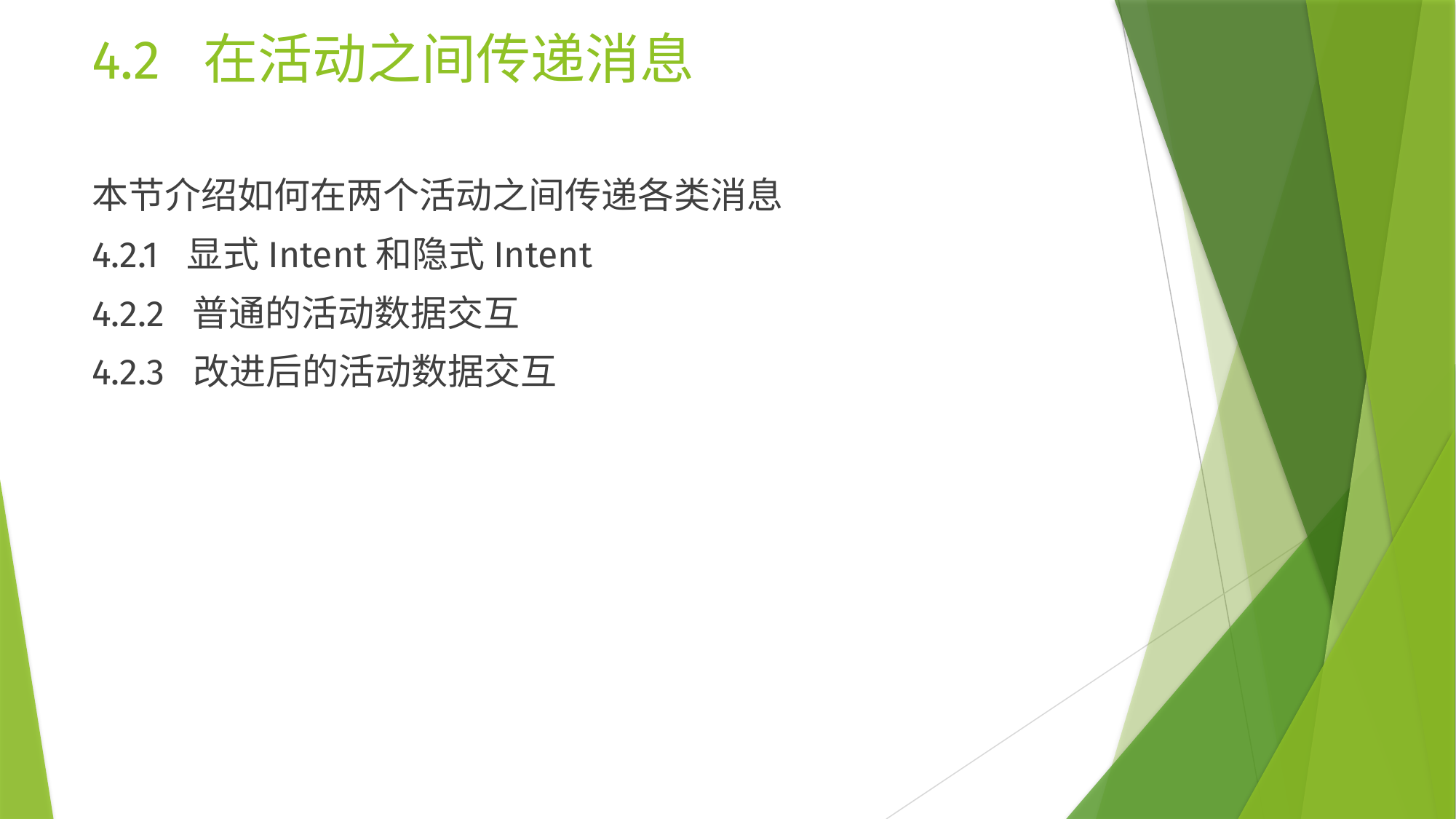

# 4.2  在活动之间传递消息
本节介绍如何在两个活动之间传递各类消息
4.2.1  显式Intent和隐式Intent
4.2.2  普通的活动数据交互
4.2.3  改进后的活动数据交互